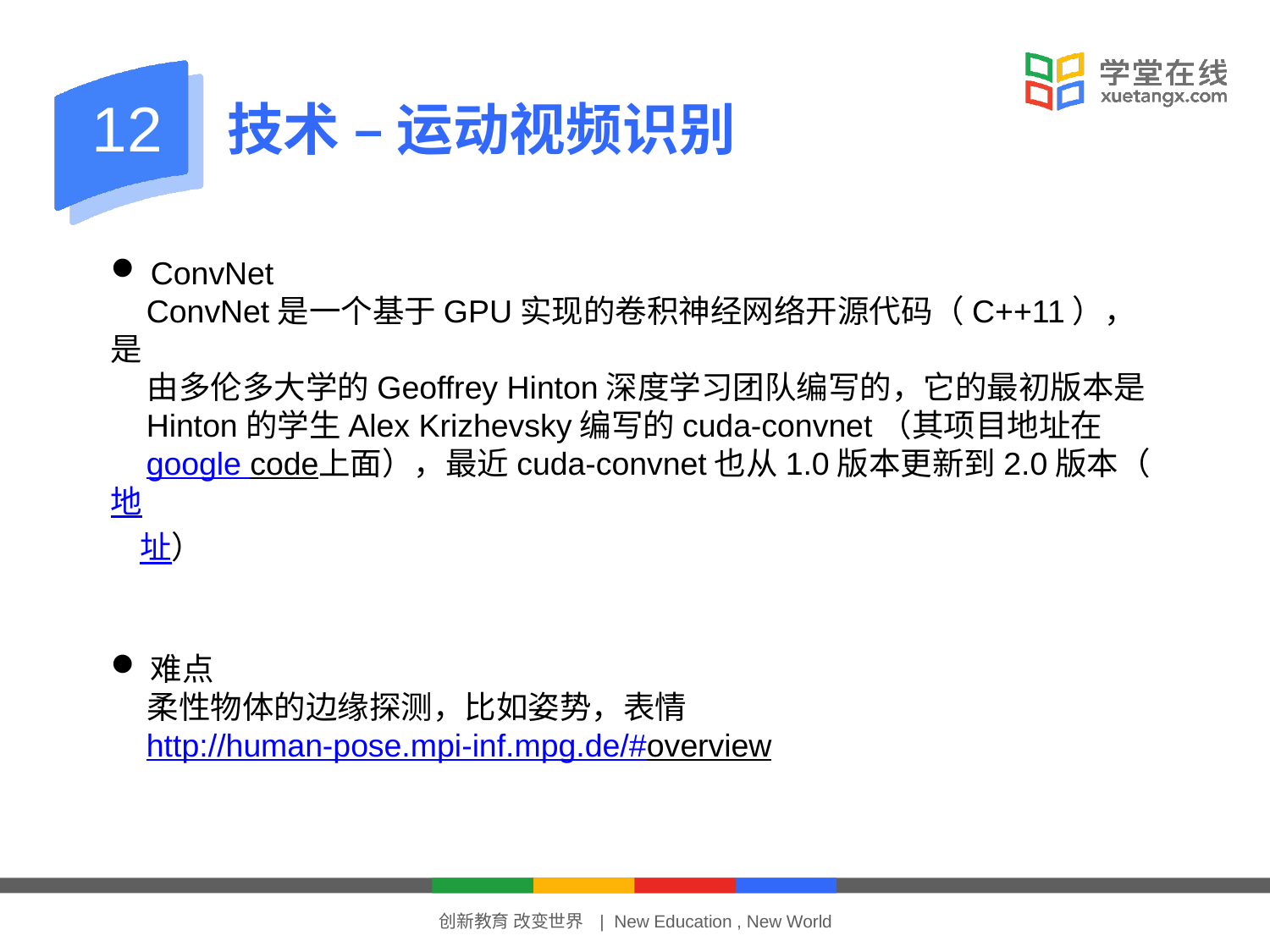

12
技术 – 运动视频识别
ConvNet
    ConvNet是一个基于GPU实现的卷积神经网络开源代码（C++11），是
    由多伦多大学的Geoffrey Hinton深度学习团队编写的，它的最初版本是
    Hinton的学生Alex Krizhevsky编写的cuda-convnet（其项目地址在
    google code上面），最近cuda-convnet也从1.0版本更新到2.0版本（地
   址）

难点
    柔性物体的边缘探测，比如姿势，表情
    http://human-pose.mpi-inf.mpg.de/#overview